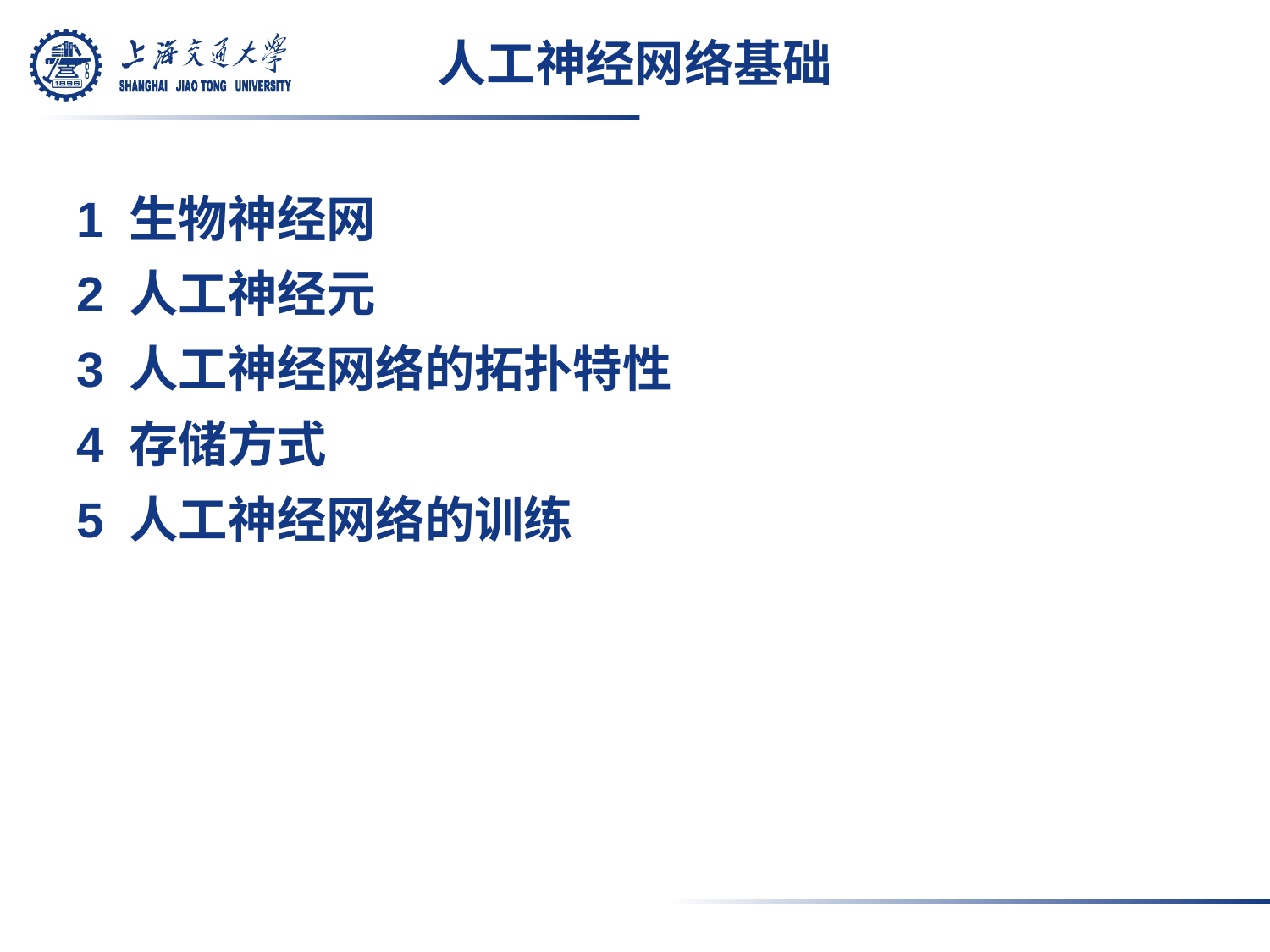

# 人工神经网络基础
1 生物神经网
2 人工神经元
3 人工神经网络的拓扑特性
4 存储方式
5 人工神经网络的训练